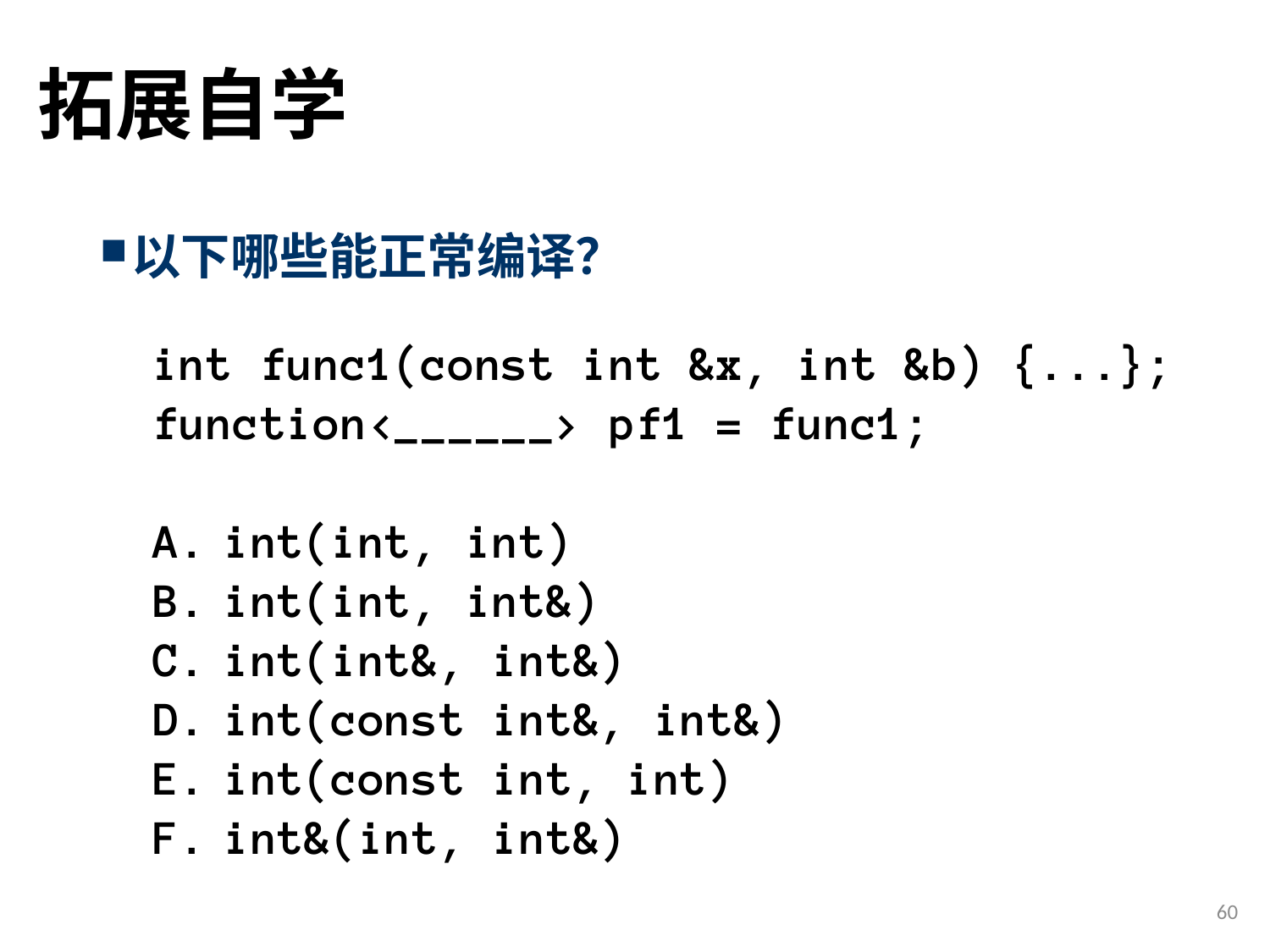

# 拓展自学
以下哪些能正常编译？

int func1(const int &x, int &b) {...};
function<______> pf1 = func1;

int(int, int)
int(int, int&)
int(int&, int&)
int(const int&, int&)
int(const int, int)
int&(int, int&)

60